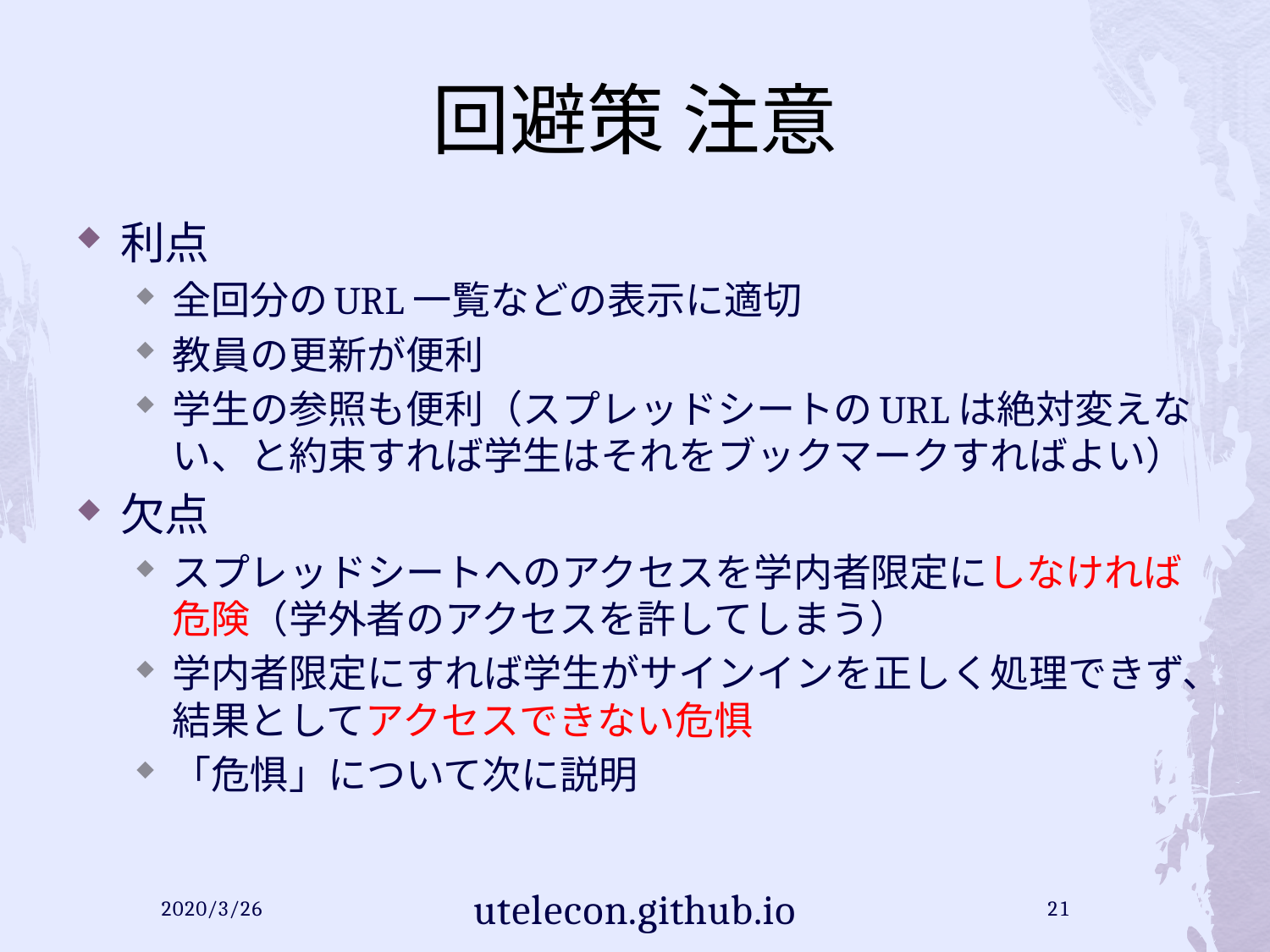

# 回避策 注意
利点
全回分のURL一覧などの表示に適切
教員の更新が便利
学生の参照も便利（スプレッドシートのURLは絶対変えない、と約束すれば学生はそれをブックマークすればよい）
欠点
スプレッドシートへのアクセスを学内者限定にしなければ危険（学外者のアクセスを許してしまう）
学内者限定にすれば学生がサインインを正しく処理できず、結果としてアクセスできない危惧
「危惧」について次に説明
2020/3/26
utelecon.github.io
21